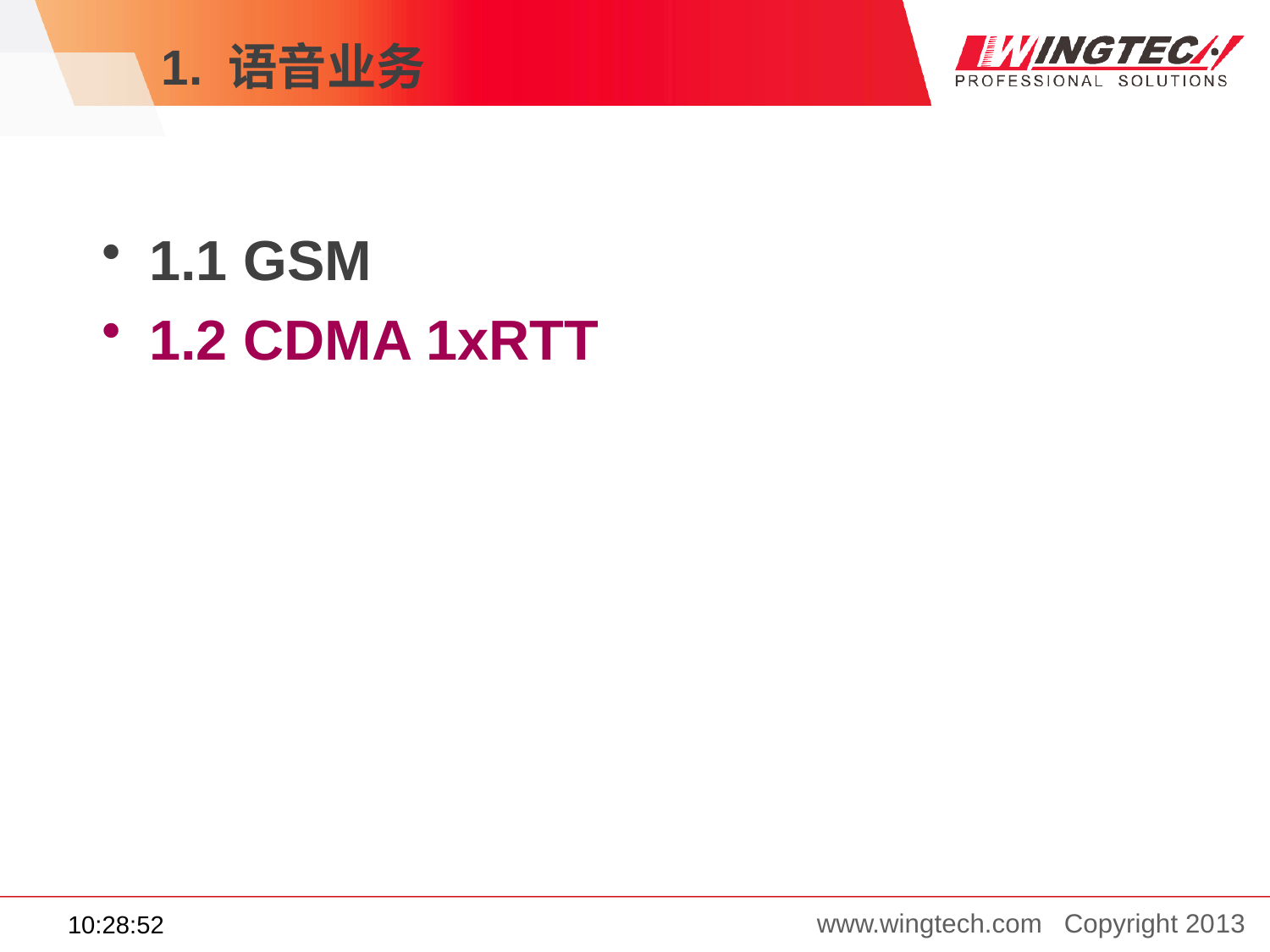

1. 语音业务
1.1 GSM
1.2 CDMA 1xRTT